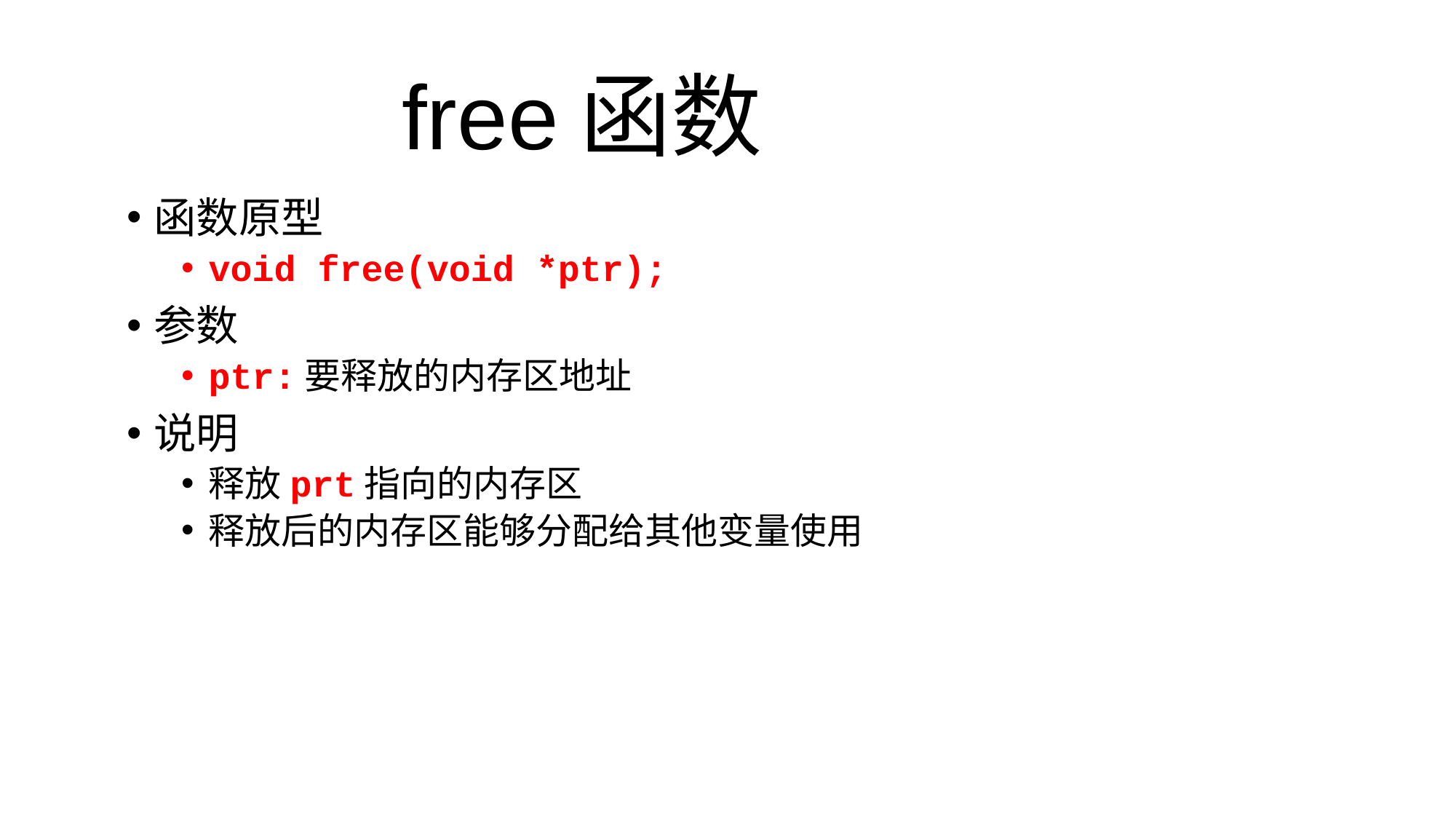

free函数
函数原型
void free(void *ptr);
参数
ptr:要释放的内存区地址
说明
释放prt指向的内存区
释放后的内存区能够分配给其他变量使用